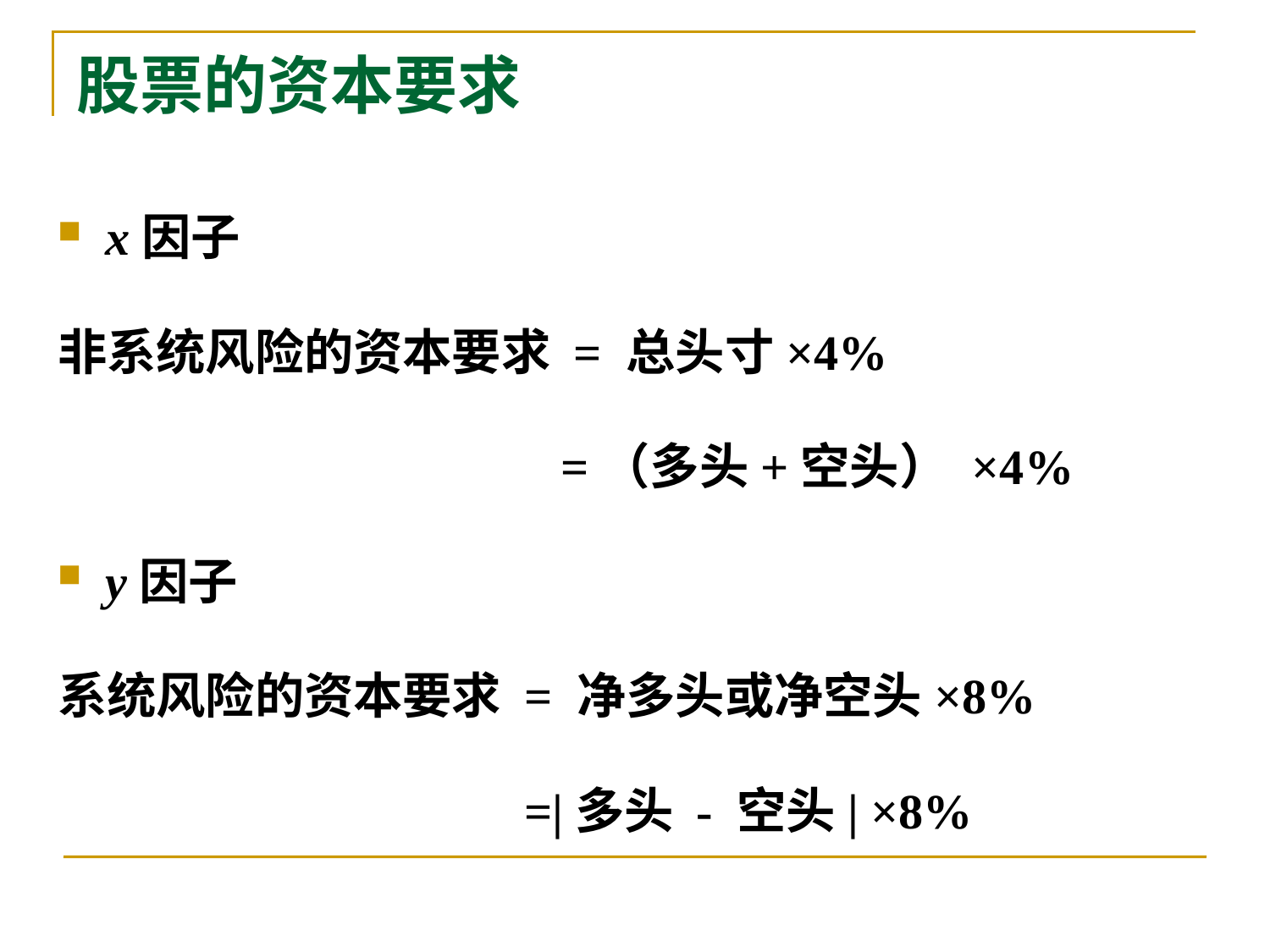

# 股票的资本要求
x因子
非系统风险的资本要求 = 总头寸×4%
                                         =（多头+空头） ×4%
y因子
系统风险的资本要求 = 净多头或净空头×8%
                                      =|多头 - 空头| ×8%